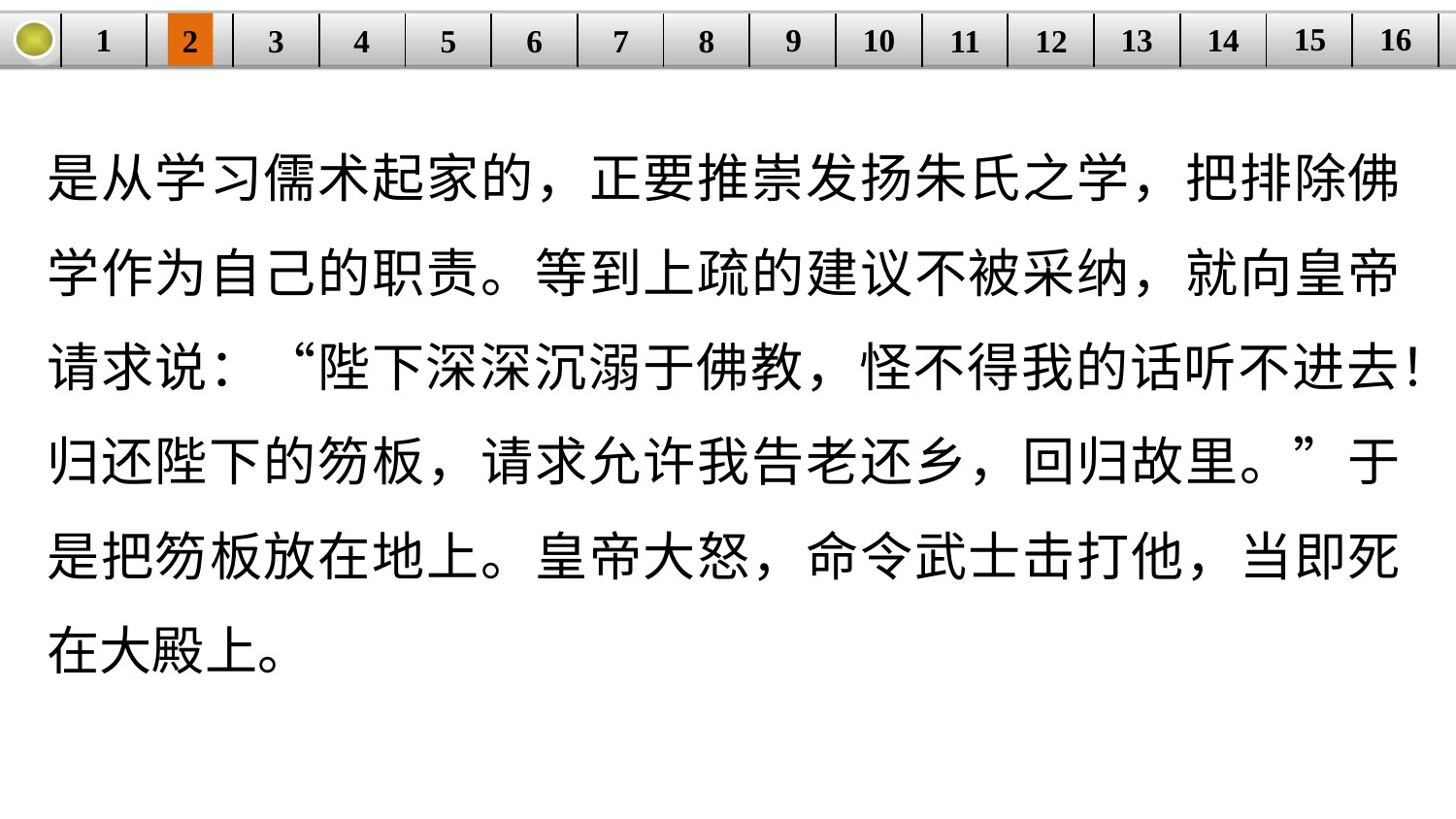

16

15
14
9
10
1
13
3
4
5
6
8
11
2
12
|  |  |  |  |  |  |  |  |  |  |  |  |  |  |  |  |
| --- | --- | --- | --- | --- | --- | --- | --- | --- | --- | --- | --- | --- | --- | --- | --- |
7

是从学习儒术起家的，正要推崇发扬朱氏之学，把排除佛学作为自己的职责。等到上疏的建议不被采纳，就向皇帝请求说：“陛下深深沉溺于佛教，怪不得我的话听不进去！归还陛下的笏板，请求允许我告老还乡，回归故里。”于是把笏板放在地上。皇帝大怒，命令武士击打他，当即死在大殿上。